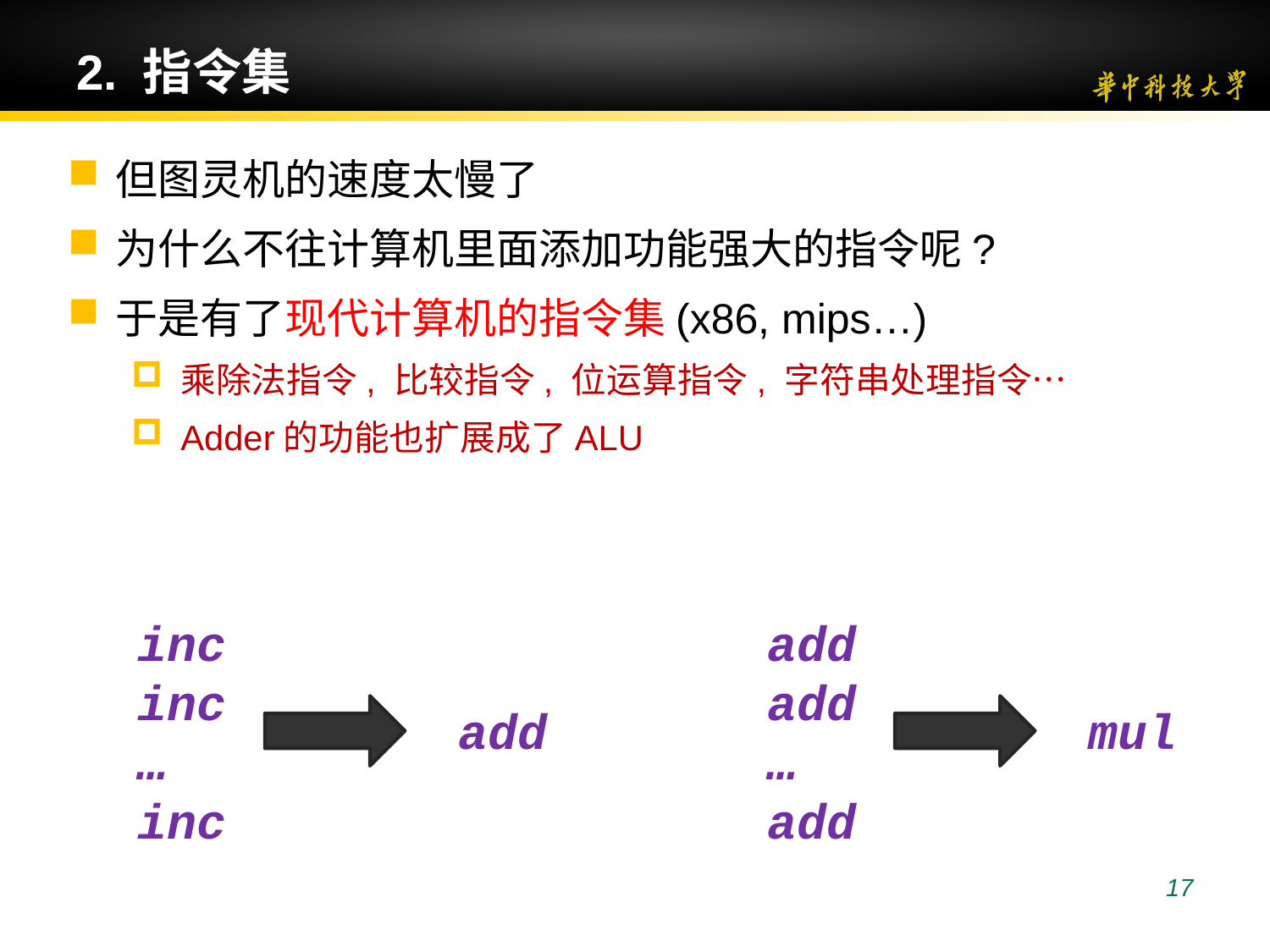

17
# 2. 指令集
但图灵机的速度太慢了
为什么不往计算机里面添加功能强大的指令呢?
于是有了现代计算机的指令集(x86, mips…)
乘除法指令, 比较指令, 位运算指令, 字符串处理指令…
Adder的功能也扩展成了ALU
inc
inc
…
inc
add
add
…
add
add
mul